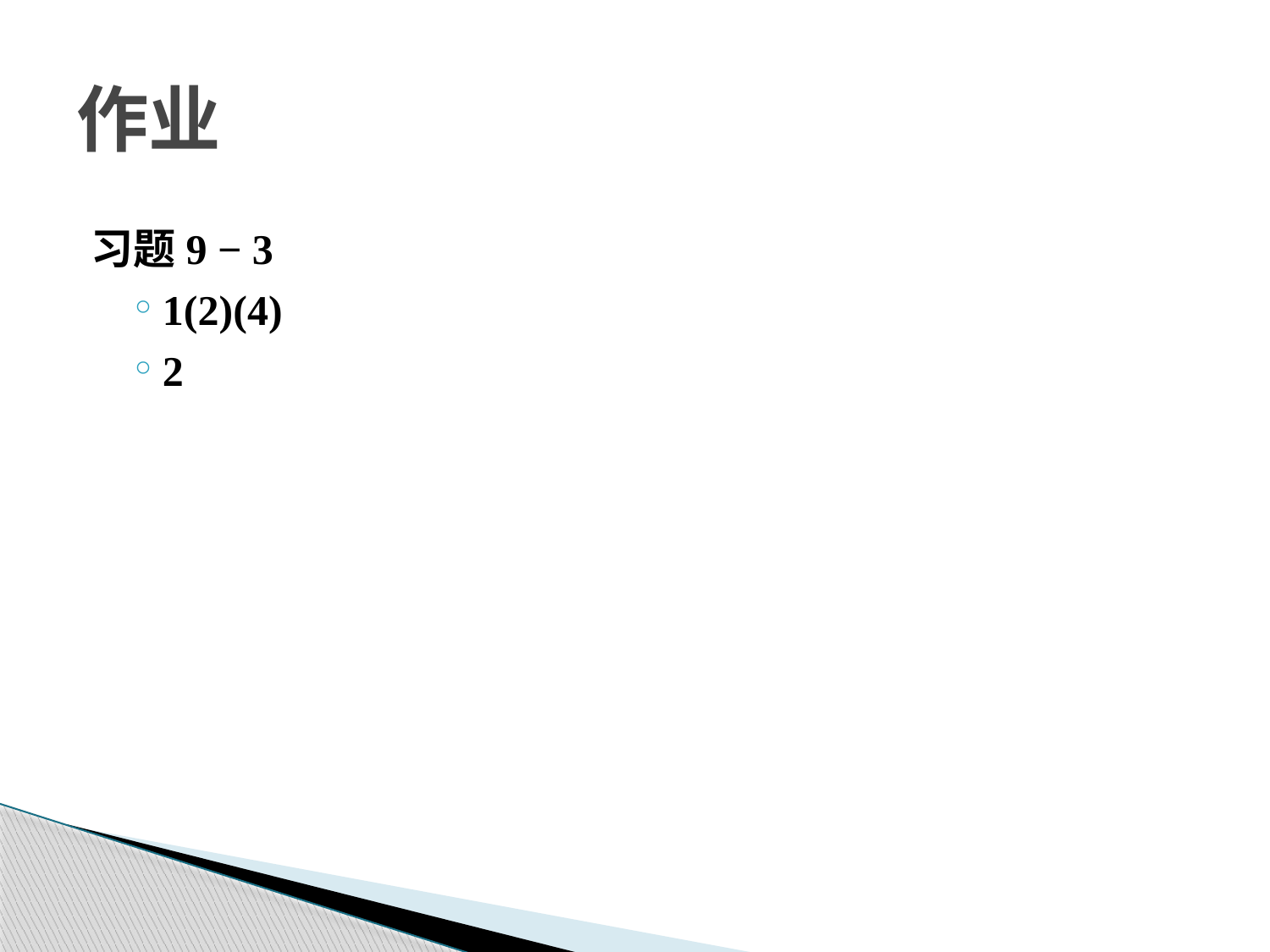

# 作业
习题9 − 3
1(2)(4)
2